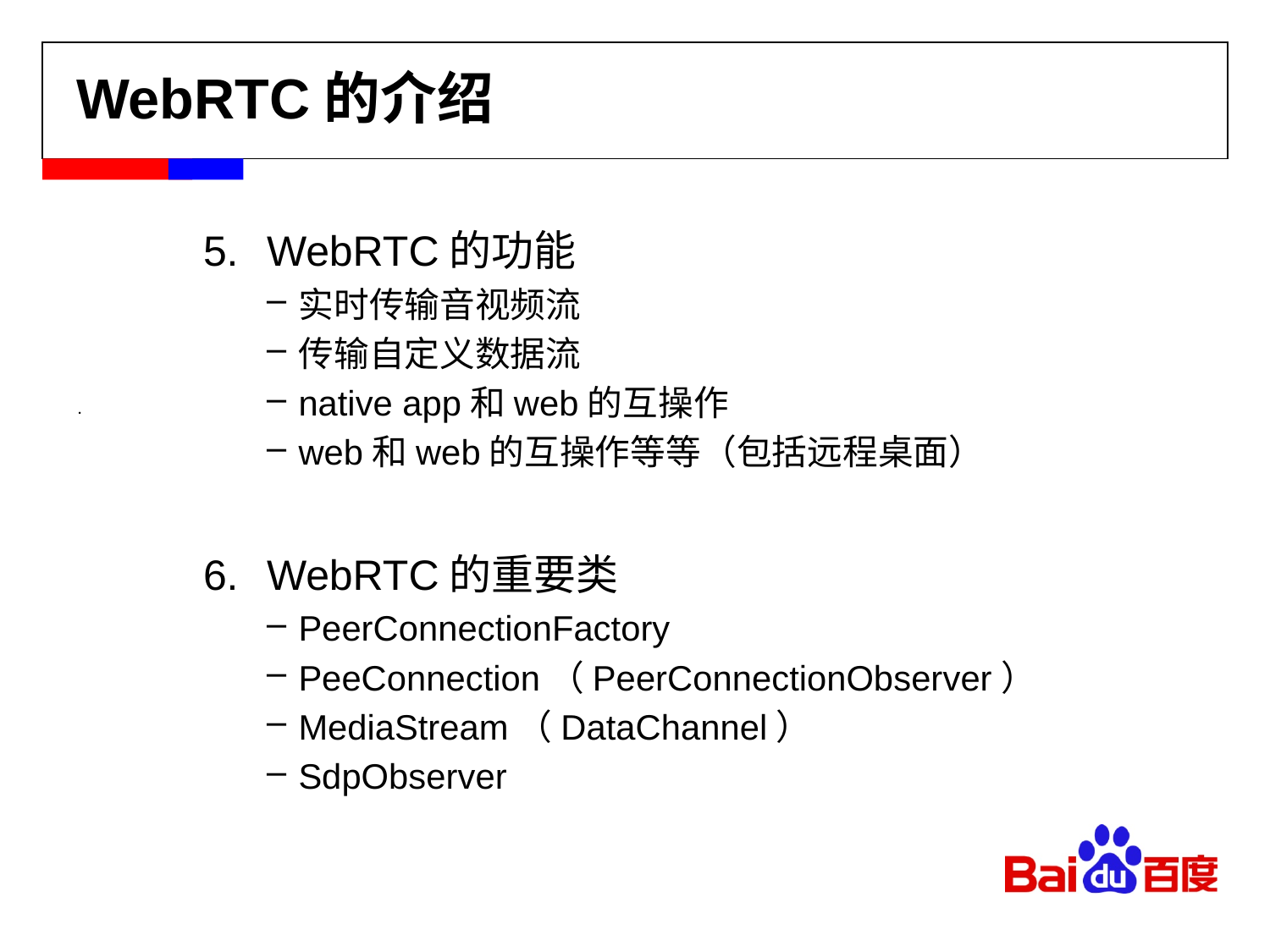

# WebRTC的介绍
WebRTC的功能
实时传输音视频流
传输自定义数据流
native app和web的互操作
web和web的互操作等等（包括远程桌面）

WebRTC的重要类
PeerConnectionFactory
PeeConnection（PeerConnectionObserver）
MediaStream（DataChannel）
SdpObserver
.